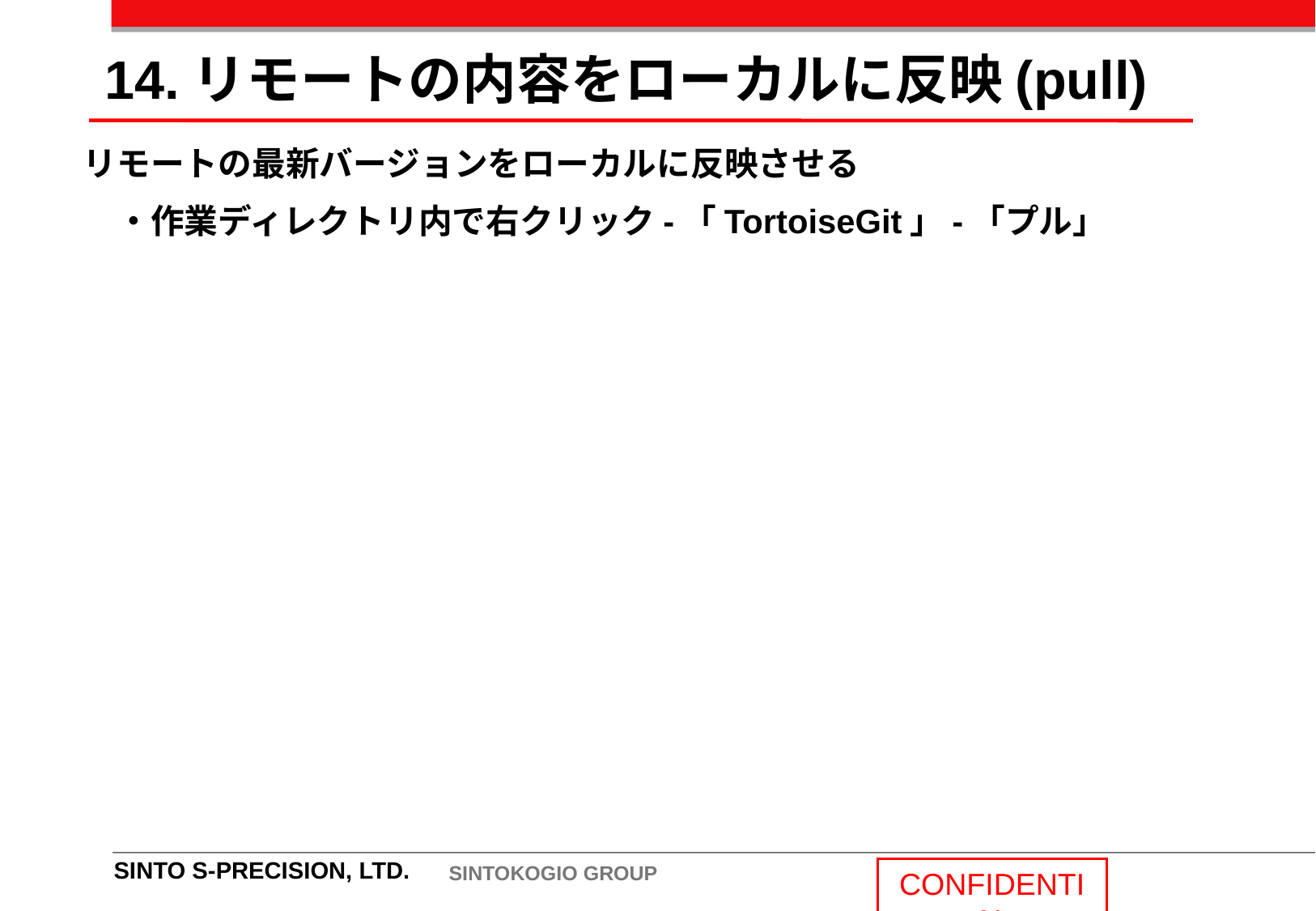

14.リモートの内容をローカルに反映(pull)

リモートの最新バージョンをローカルに反映させる
　・作業ディレクトリ内で右クリック-「TortoiseGit」-「プル」

SINTO S-PRECISION, LTD.
SINTOKOGIO GROUP
CONFIDENTIAL